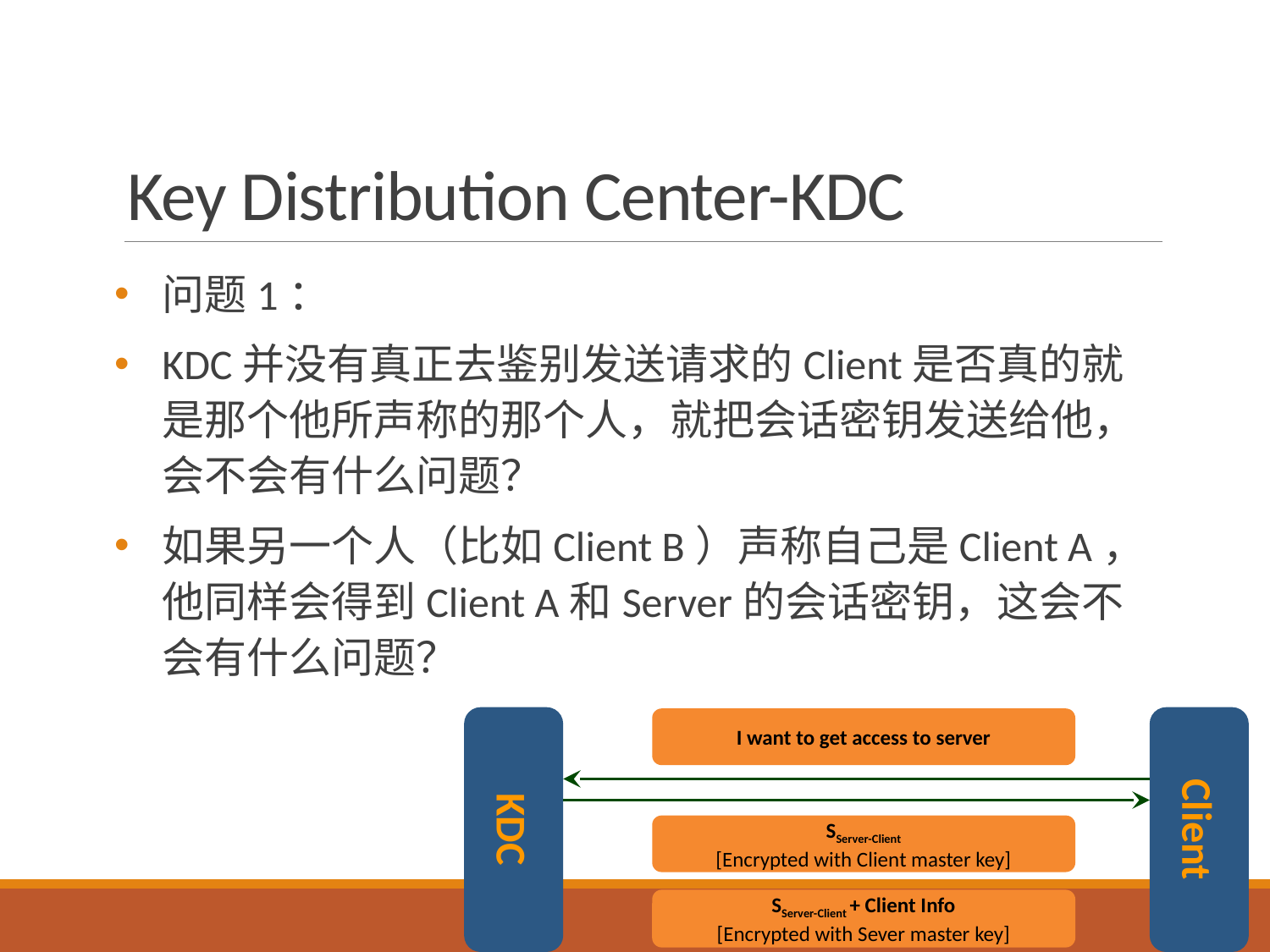

# Key Distribution Center-KDC
问题1：
KDC并没有真正去鉴别发送请求的Client是否真的就是那个他所声称的那个人，就把会话密钥发送给他，会不会有什么问题？
如果另一个人（比如Client B）声称自己是Client A，他同样会得到Client A和Server的会话密钥，这会不会有什么问题？
KDC
Client
I want to get access to server
SServer-Client
[Encrypted with Client master key]
SServer-Client + Client Info
[Encrypted with Sever master key]